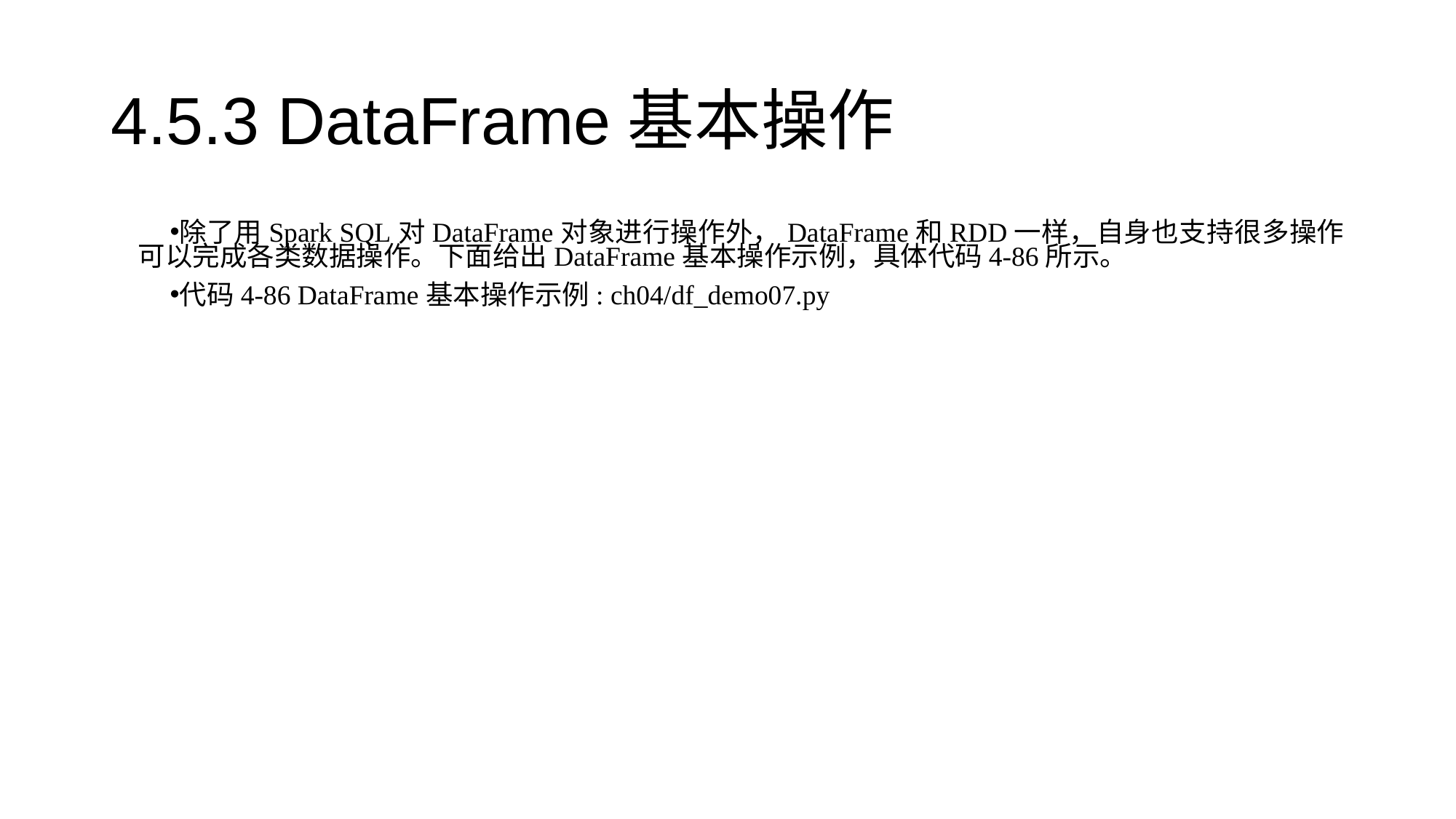

# 4.5.3 DataFrame基本操作
除了用Spark SQL对DataFrame对象进行操作外，DataFrame和RDD一样，自身也支持很多操作可以完成各类数据操作。下面给出DataFrame基本操作示例，具体代码4-86所示。
代码4-86 DataFrame基本操作示例: ch04/df_demo07.py